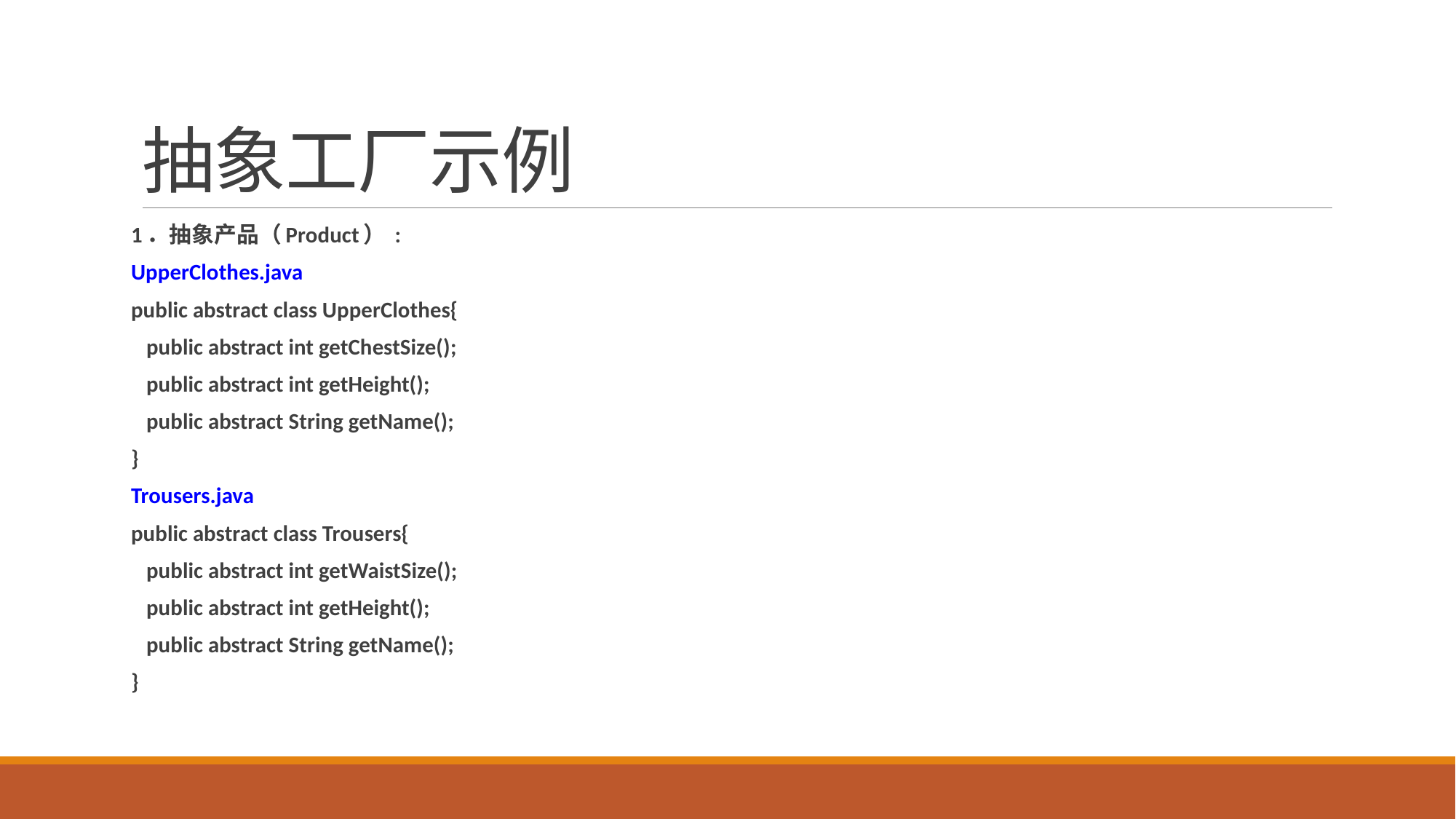

# 抽象工厂示例
1．抽象产品（Product） :
UpperClothes.java
public abstract class UpperClothes{
   public abstract int getChestSize();
   public abstract int getHeight();
   public abstract String getName();
}
Trousers.java
public abstract class Trousers{
   public abstract int getWaistSize();
   public abstract int getHeight();
   public abstract String getName();
}